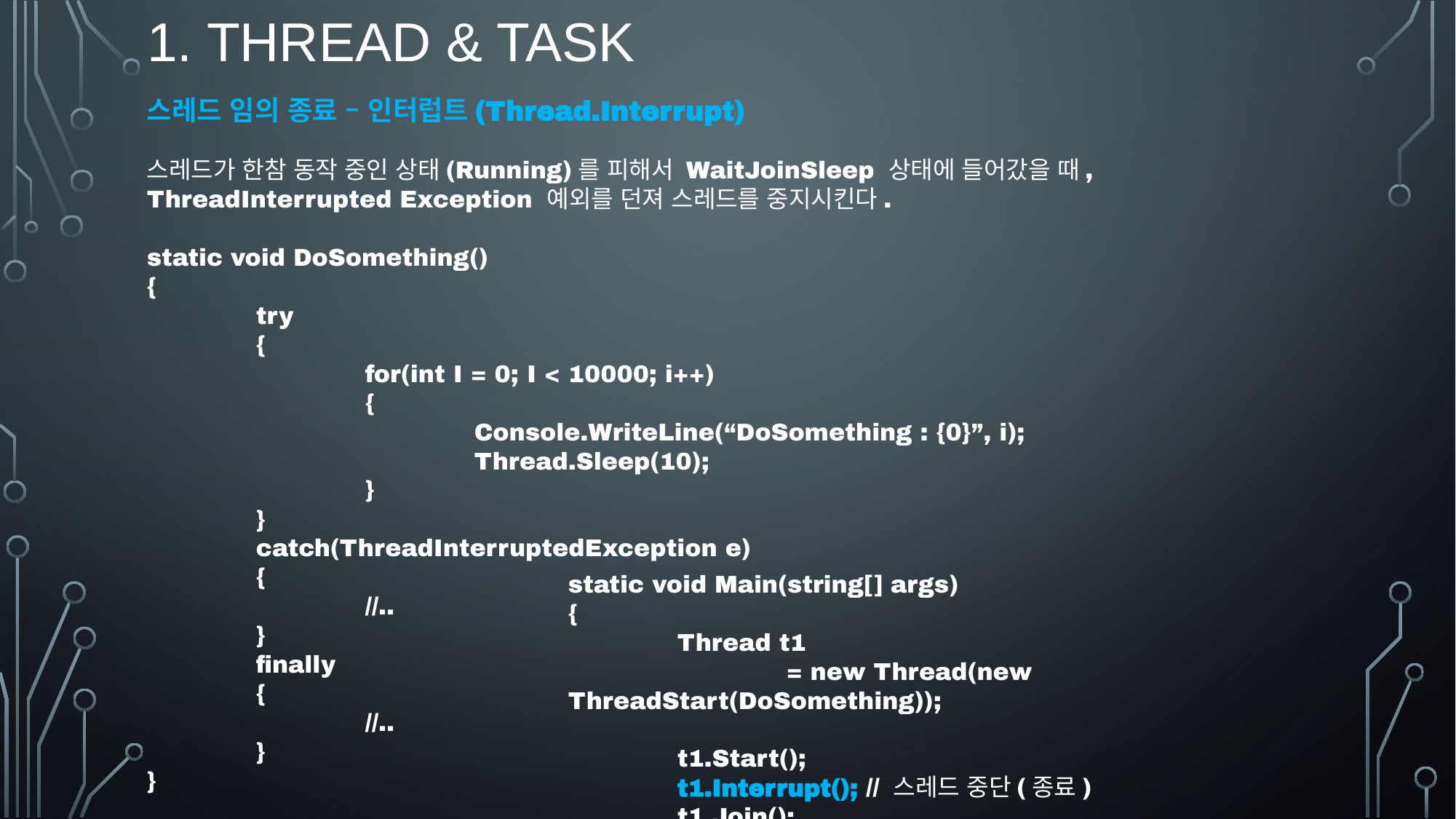

# 1. Thread & task
스레드 임의 종료 – 인터럽트(Thread.Interrupt)

스레드가 한참 동작 중인 상태(Running)를 피해서 WaitJoinSleep 상태에 들어갔을 때, ThreadInterrupted Exception 예외를 던져 스레드를 중지시킨다.

static void DoSomething()
{
	try
	{
		for(int I = 0; I < 10000; i++)
		{
			Console.WriteLine(“DoSomething : {0}”, i);
			Thread.Sleep(10);
		}
	}
	catch(ThreadInterruptedException e)
	{
		//..
	}
	finally
	{
		//..
	}
}
static void Main(string[] args)
{
	Thread t1
		= new Thread(new ThreadStart(DoSomething));

	t1.Start();
	t1.Interrupt(); // 스레드 중단(종료)
	t1.Join();
}